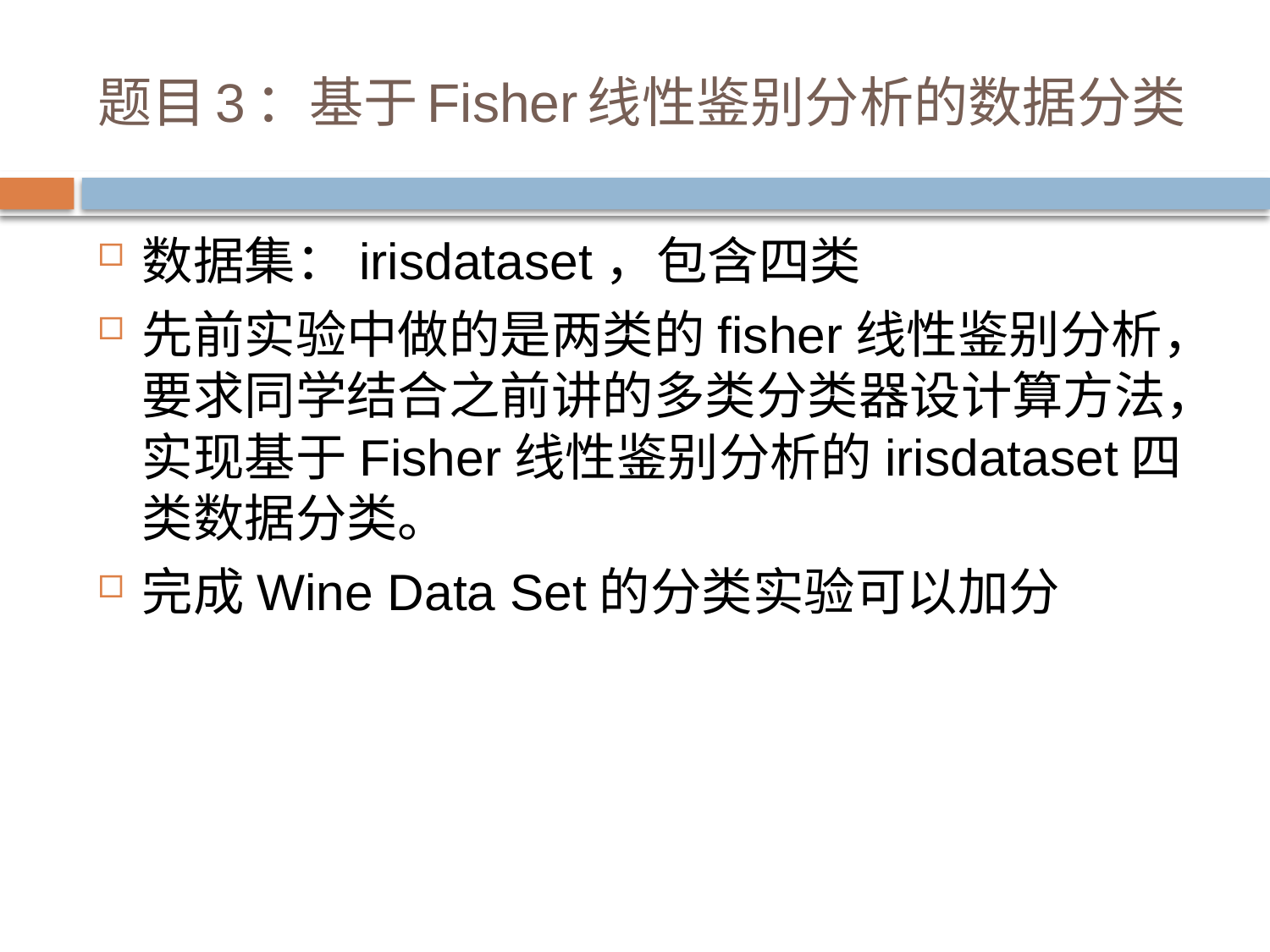

# 题目3：基于Fisher线性鉴别分析的数据分类
数据集：irisdataset，包含四类
先前实验中做的是两类的fisher线性鉴别分析，要求同学结合之前讲的多类分类器设计算方法，实现基于Fisher线性鉴别分析的irisdataset四类数据分类。
完成Wine Data Set的分类实验可以加分